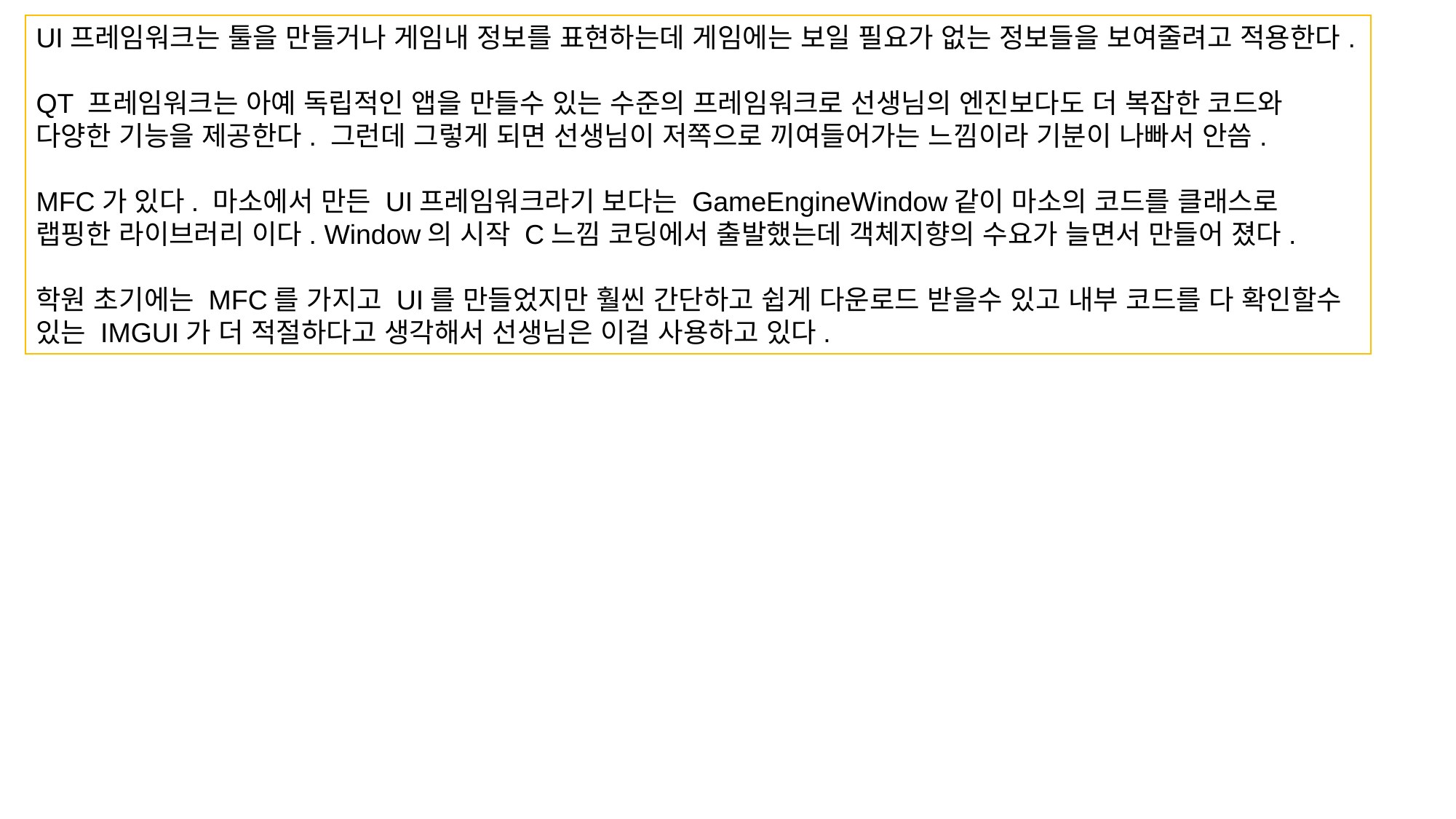

UI프레임워크는 툴을 만들거나 게임내 정보를 표현하는데 게임에는 보일 필요가 없는 정보들을 보여줄려고 적용한다.

QT 프레임워크는 아예 독립적인 앱을 만들수 있는 수준의 프레임워크로 선생님의 엔진보다도 더 복잡한 코드와 다양한 기능을 제공한다. 그런데 그렇게 되면 선생님이 저쪽으로 끼여들어가는 느낌이라 기분이 나빠서 안씀.

MFC가 있다. 마소에서 만든 UI프레임워크라기 보다는 GameEngineWindow같이 마소의 코드를 클래스로 랩핑한 라이브러리 이다. Window의 시작 C느낌 코딩에서 출발했는데 객체지향의 수요가 늘면서 만들어 졌다.

학원 초기에는 MFC를 가지고 UI를 만들었지만 훨씬 간단하고 쉽게 다운로드 받을수 있고 내부 코드를 다 확인할수 있는 IMGUI가 더 적절하다고 생각해서 선생님은 이걸 사용하고 있다.